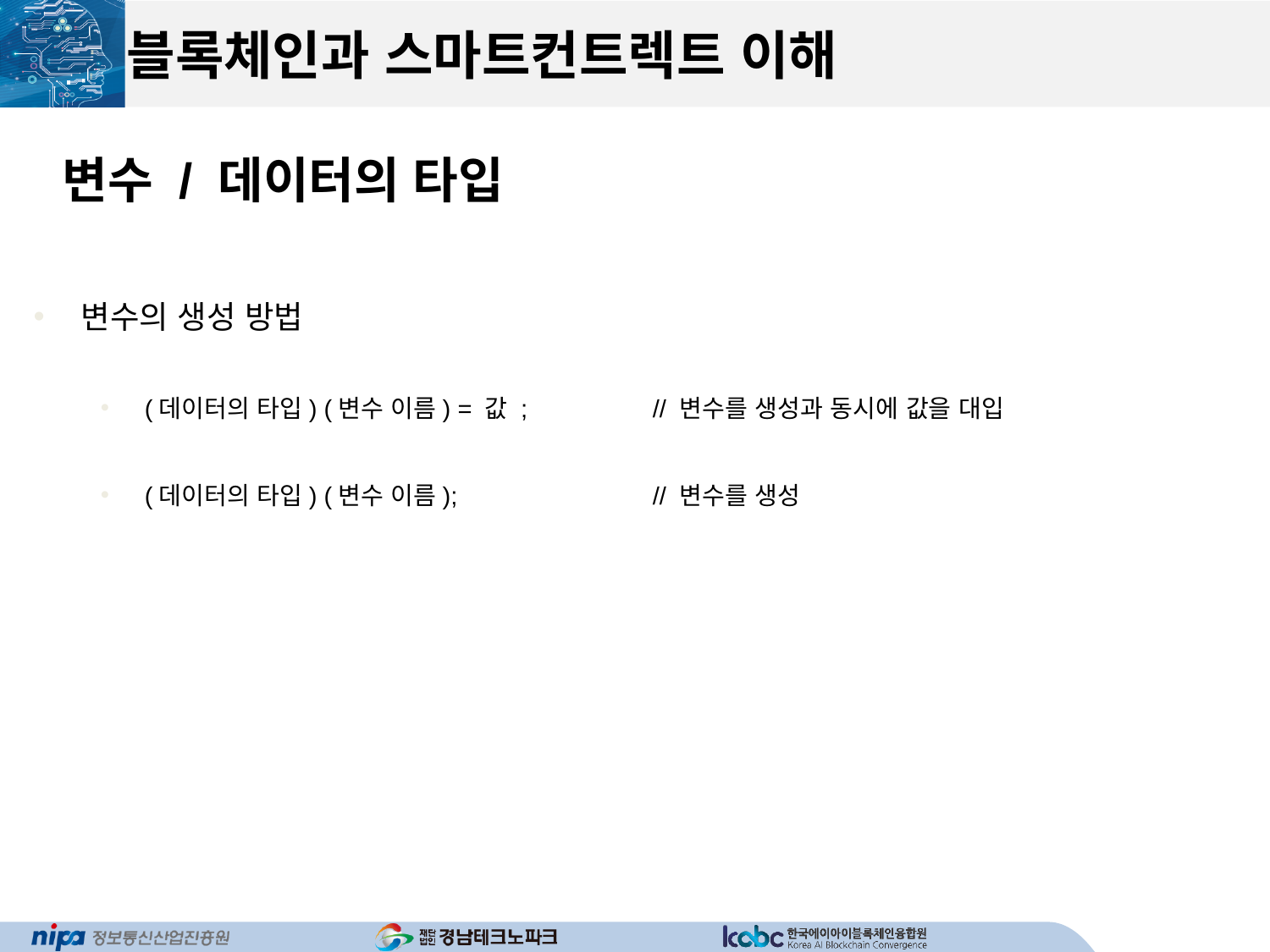

# 블록체인과 스마트컨트렉트 이해
변수 / 데이터의 타입
변수의 생성 방법
(데이터의 타입) (변수 이름) = 값 ; 	// 변수를 생성과 동시에 값을 대입
(데이터의 타입) (변수 이름);		// 변수를 생성